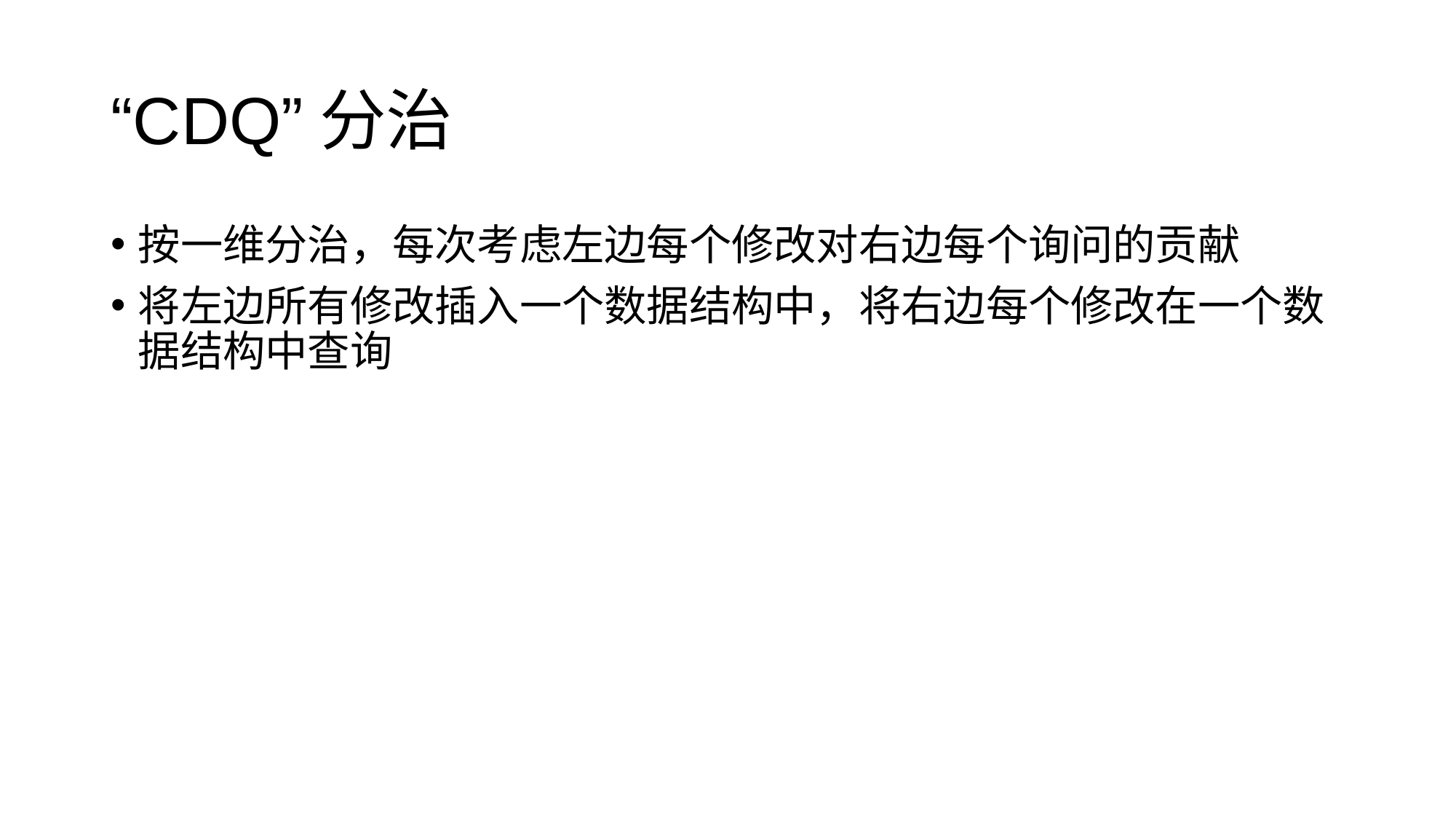

# “CDQ”分治
按一维分治，每次考虑左边每个修改对右边每个询问的贡献
将左边所有修改插入一个数据结构中，将右边每个修改在一个数据结构中查询